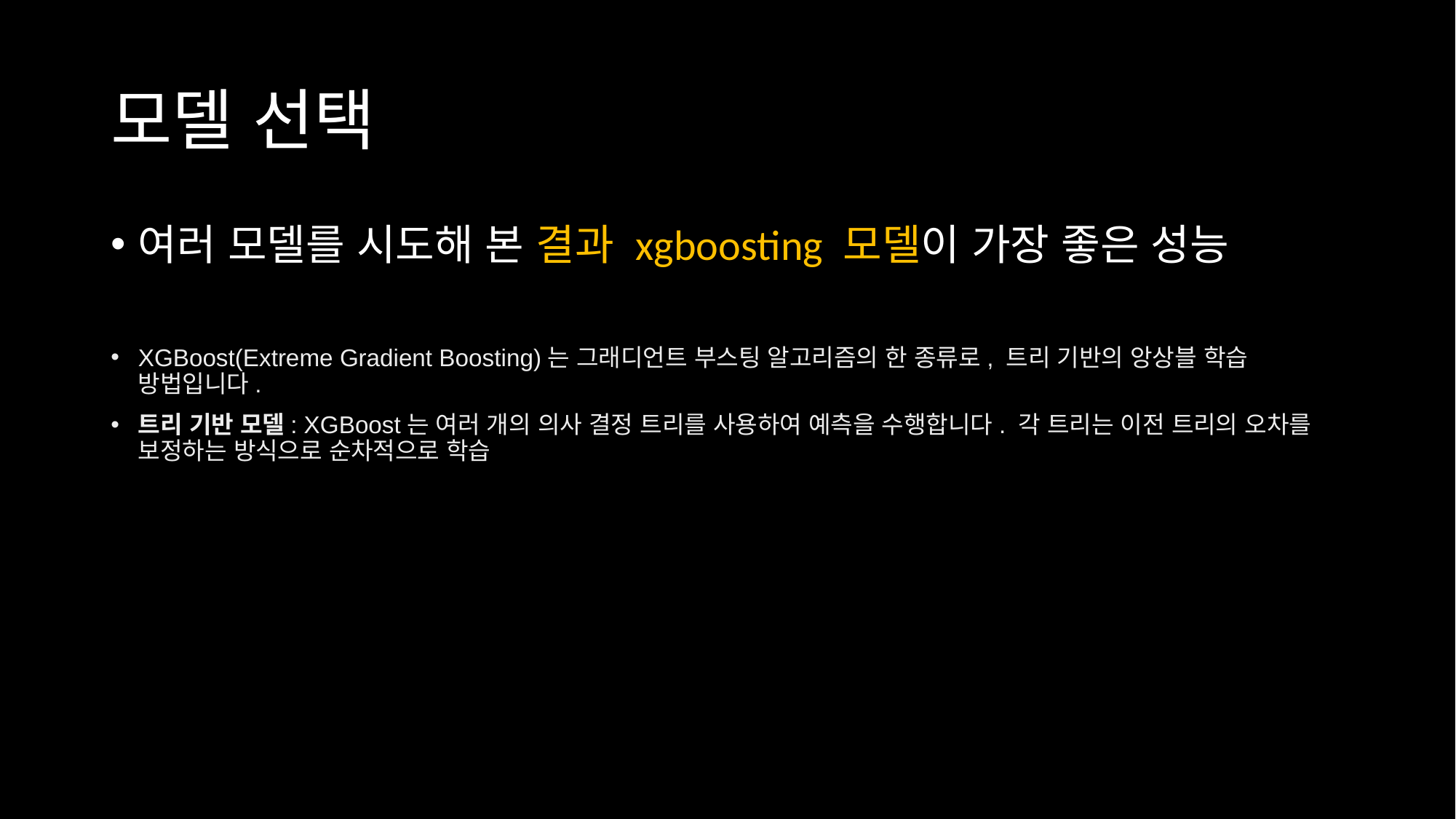

# 모델 선택
여러 모델를 시도해 본 결과 xgboosting 모델이 가장 좋은 성능

XGBoost(Extreme Gradient Boosting)는 그래디언트 부스팅 알고리즘의 한 종류로, 트리 기반의 앙상블 학습 방법입니다.
트리 기반 모델: XGBoost는 여러 개의 의사 결정 트리를 사용하여 예측을 수행합니다. 각 트리는 이전 트리의 오차를 보정하는 방식으로 순차적으로 학습